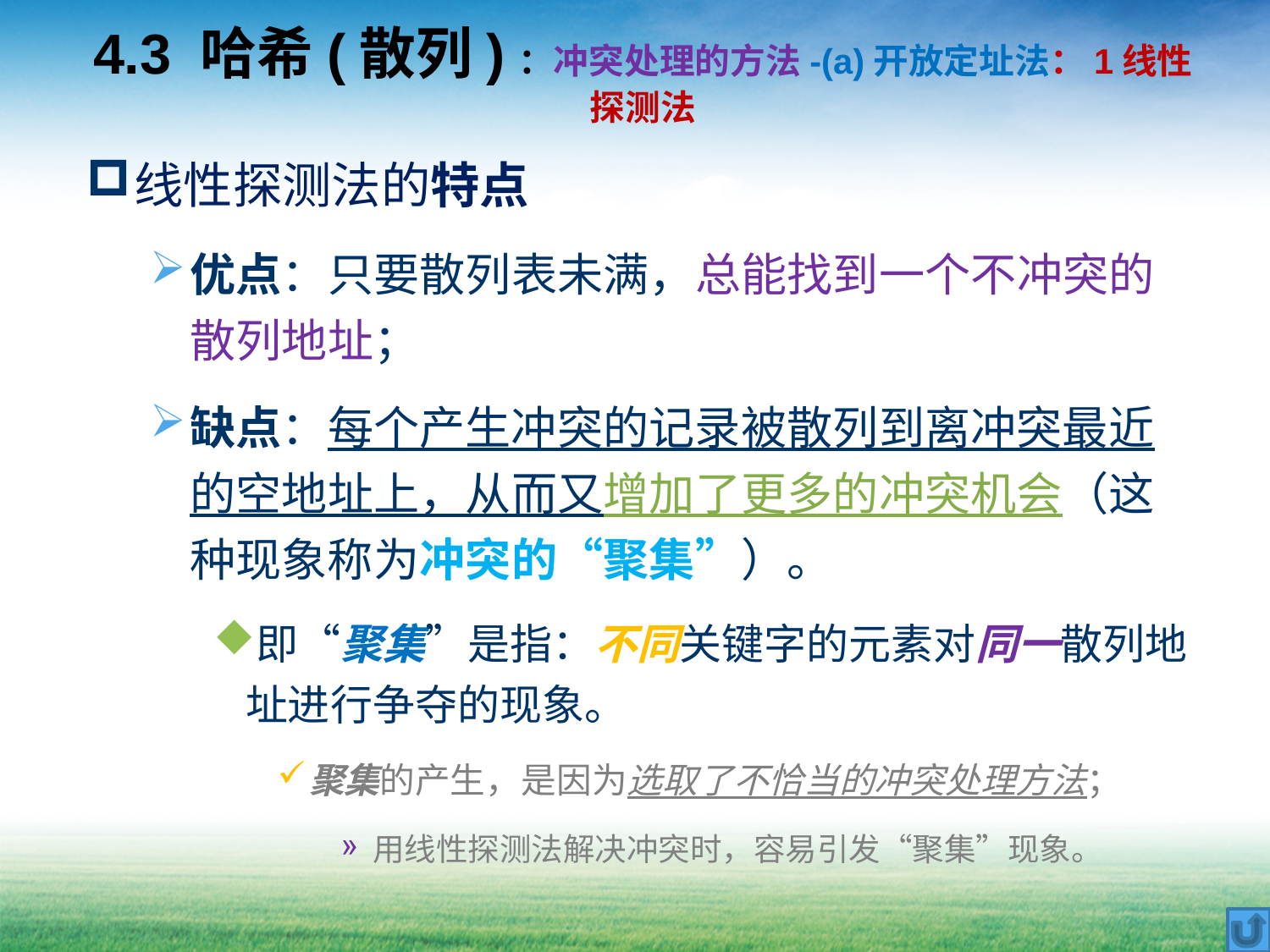

# 4.3 哈希(散列)：冲突处理的方法-(a)开放定址法：1线性探测法
线性探测法的特点
优点：只要散列表未满，总能找到一个不冲突的散列地址；
缺点：每个产生冲突的记录被散列到离冲突最近的空地址上，从而又增加了更多的冲突机会（这种现象称为冲突的“聚集”）。
即“聚集”是指：不同关键字的元素对同一散列地址进行争夺的现象。
聚集的产生，是因为选取了不恰当的冲突处理方法；
用线性探测法解决冲突时，容易引发“聚集”现象。